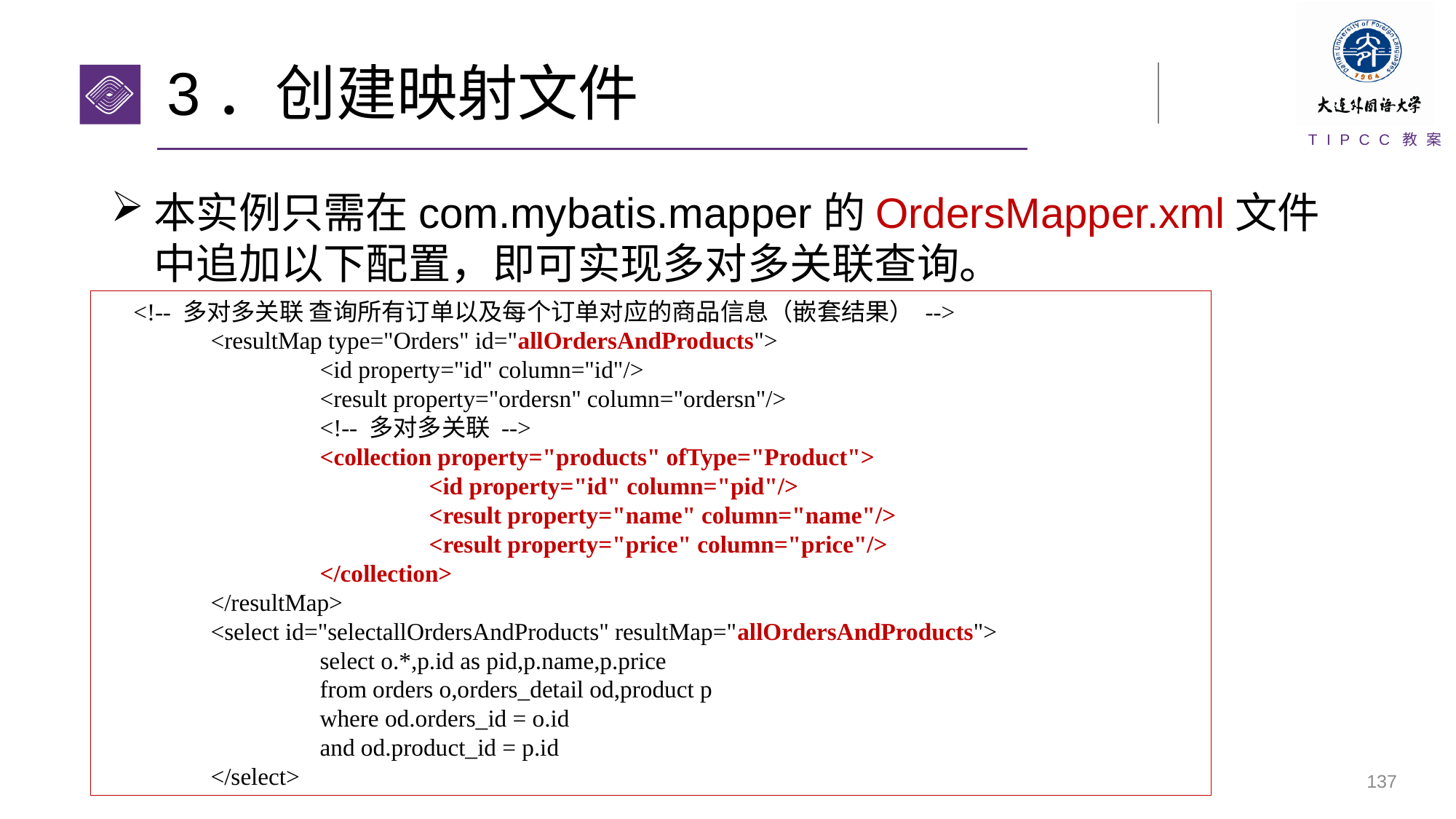

# 3．创建映射文件
本实例只需在com.mybatis.mapper的OrdersMapper.xml文件中追加以下配置，即可实现多对多关联查询。
<!-- 多对多关联 查询所有订单以及每个订单对应的商品信息（嵌套结果） -->
	<resultMap type="Orders" id="allOrdersAndProducts">
		<id property="id" column="id"/>
		<result property="ordersn" column="ordersn"/>
		<!-- 多对多关联 -->
		<collection property="products" ofType="Product">
			<id property="id" column="pid"/>
			<result property="name" column="name"/>
			<result property="price" column="price"/>
		</collection>
	</resultMap>
	<select id="selectallOrdersAndProducts" resultMap="allOrdersAndProducts">
		select o.*,p.id as pid,p.name,p.price
		from orders o,orders_detail od,product p
		where od.orders_id = o.id
		and od.product_id = p.id
	</select>
137